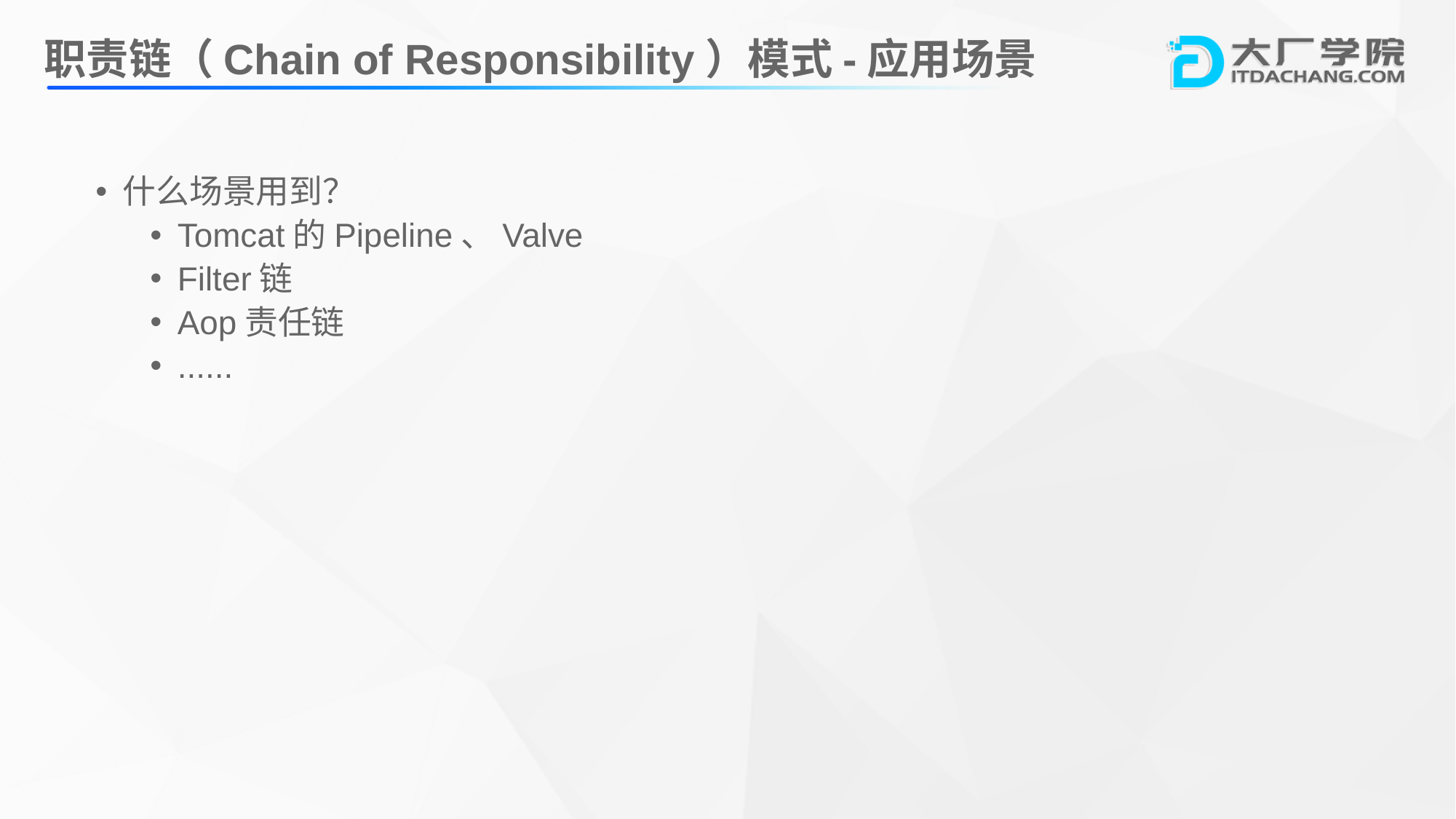

# 职责链（Chain of Responsibility）模式-应用场景
什么场景用到？
Tomcat的Pipeline、Valve
Filter链
Aop责任链
......